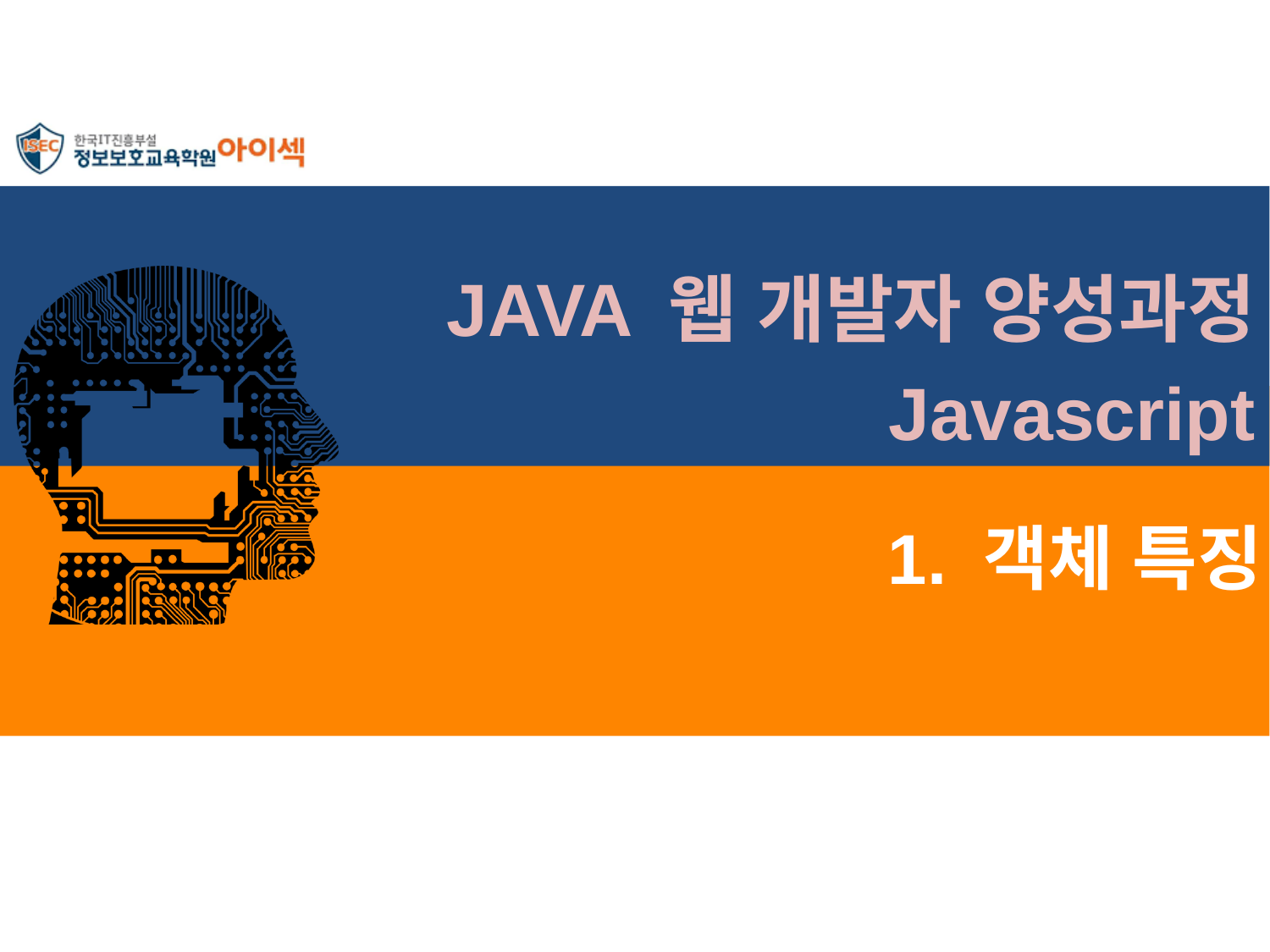

JAVA 웹 개발자 양성과정
Javascript
# 1. 객체 특징